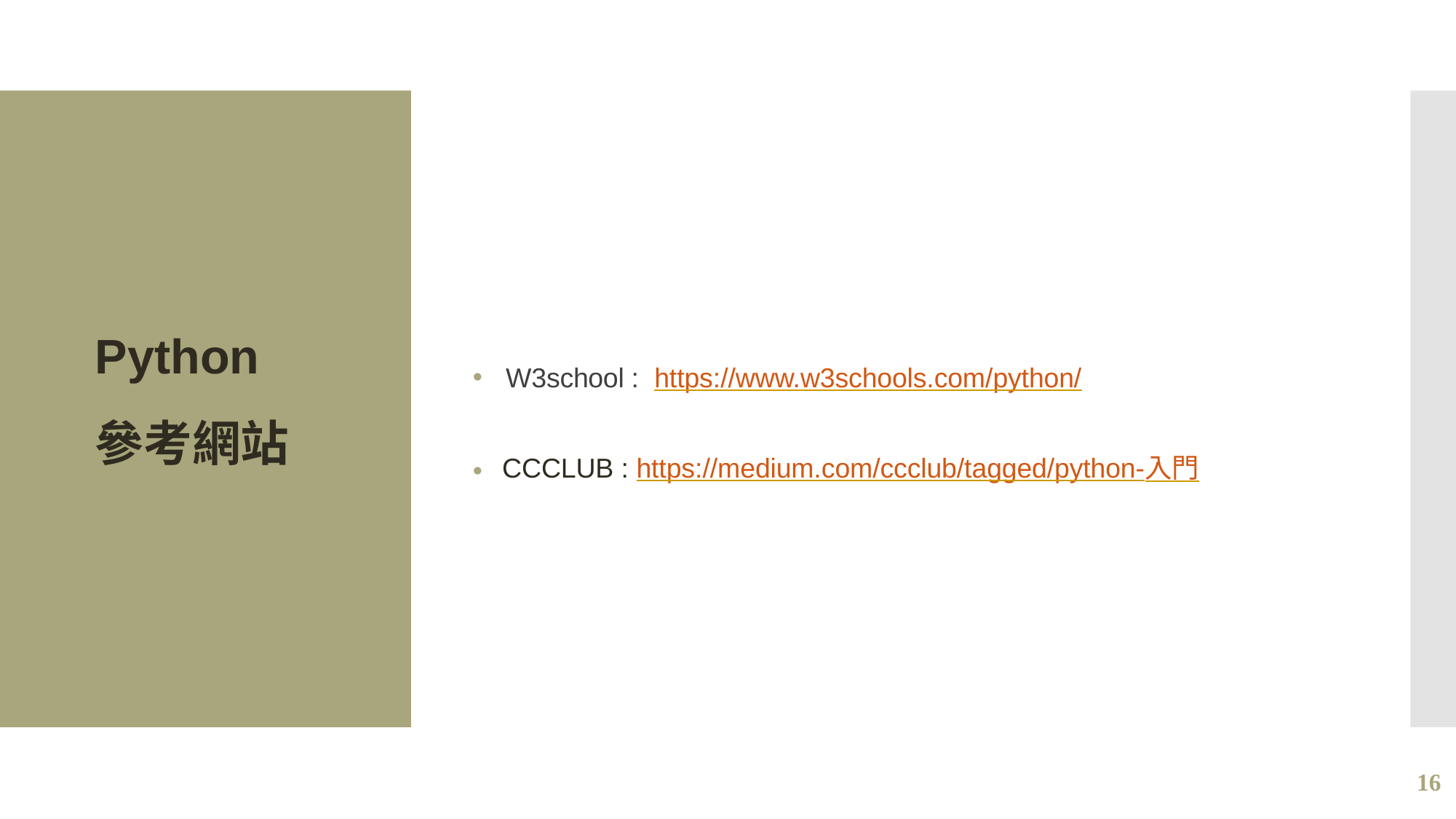

W3school :  https://www.w3schools.com/python/
 CCCLUB : https://medium.com/ccclub/tagged/python-入門
Python
參考網站
16